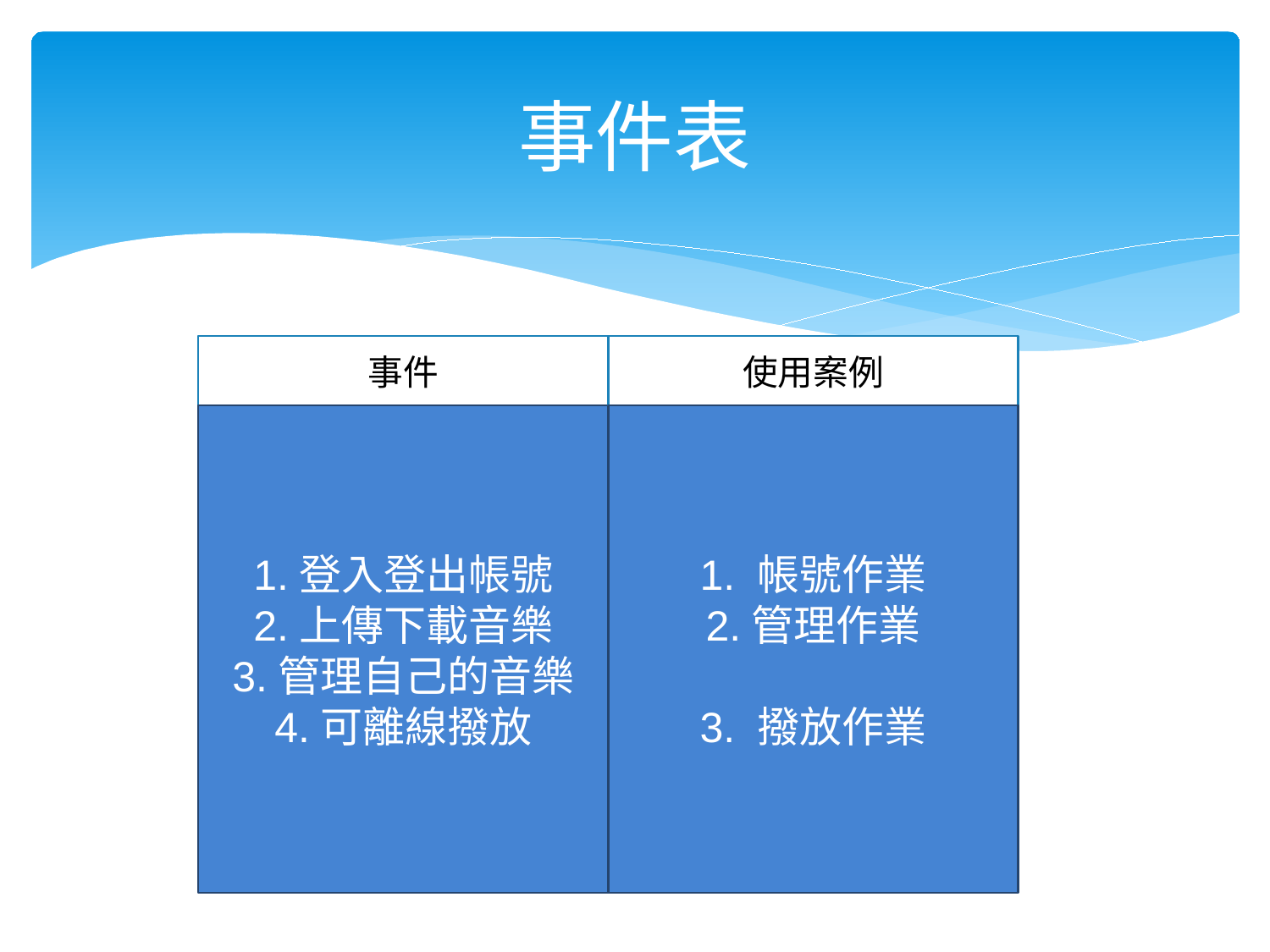

# 事件表
事件
使用案例
1.登入登出帳號
2.上傳下載音樂
3.管理自己的音樂
4.可離線撥放
1. 帳號作業
2.管理作業

3. 撥放作業